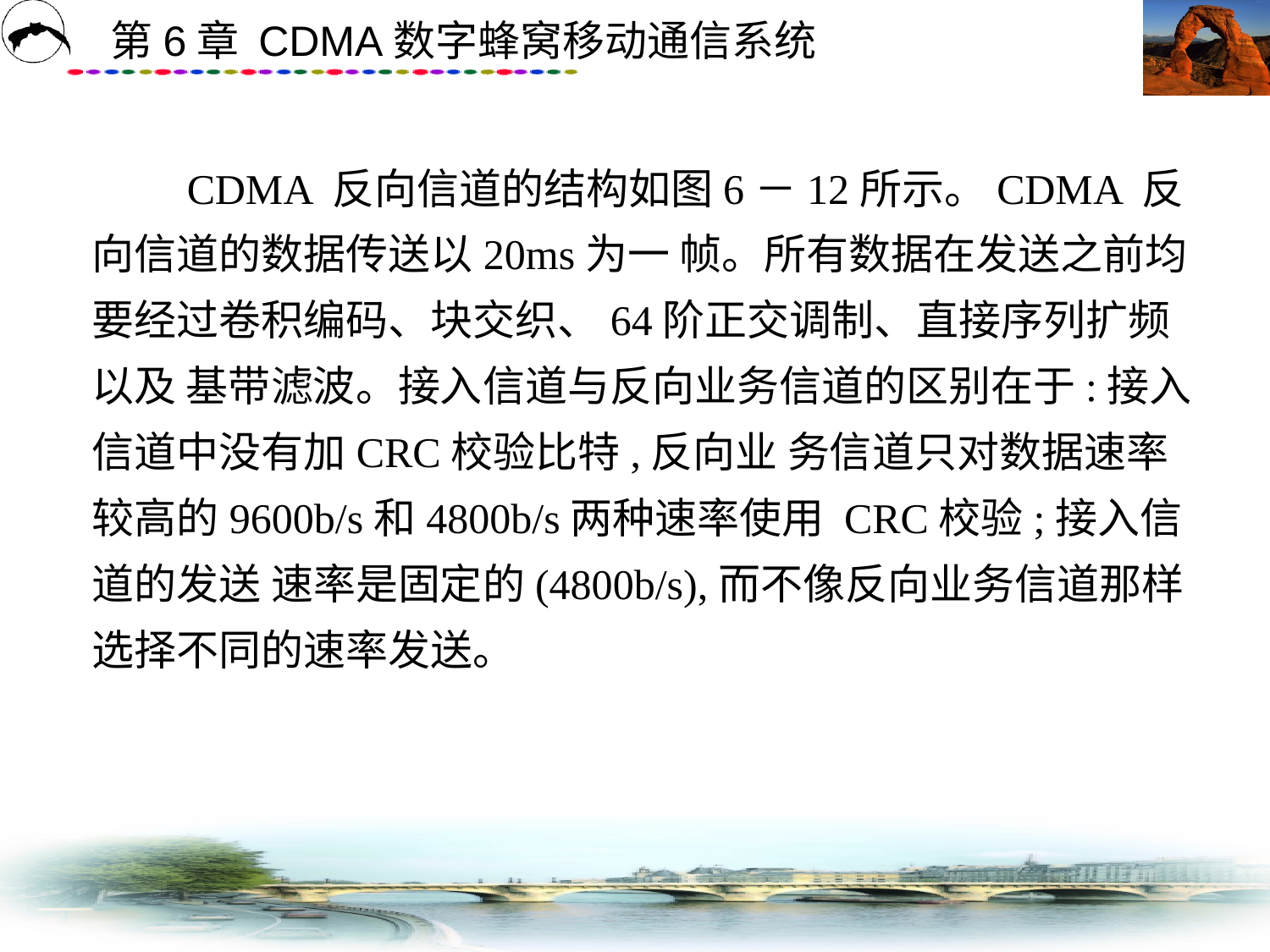

# CDMA 反向信道的结构如图6－12所示。CDMA 反向信道的数据传送以20ms为一 帧。所有数据在发送之前均要经过卷积编码、块交织、64阶正交调制、直接序列扩频以及 基带滤波。接入信道与反向业务信道的区别在于:接入信道中没有加CRC校验比特,反向业 务信道只对数据速率较高的9600b/s和4800b/s两种速率使用 CRC校验;接入信道的发送 速率是固定的(4800b/s),而不像反向业务信道那样选择不同的速率发送。